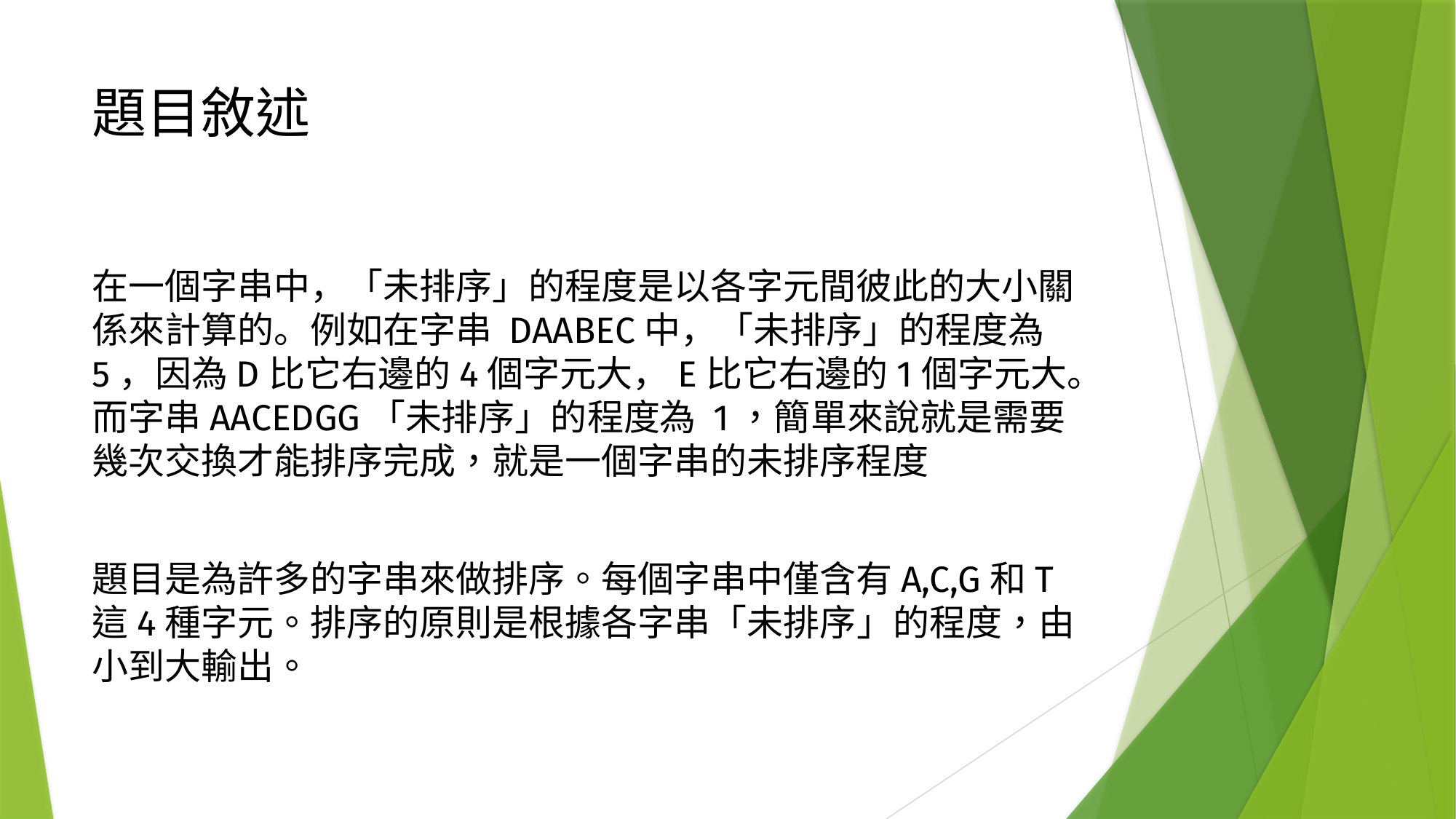

# 題目敘述
在一個字串中，「未排序」的程度是以各字元間彼此的大小關係來計算的。例如在字串 DAABEC中，「未排序」的程度為 5，因為D比它右邊的4個字元大，E比它右邊的1個字元大。而字串AACEDGG「未排序」的程度為 1，簡單來說就是需要幾次交換才能排序完成，就是一個字串的未排序程度

題目是為許多的字串來做排序。每個字串中僅含有A,C,G和T這4種字元。排序的原則是根據各字串「未排序」的程度，由小到大輸出。